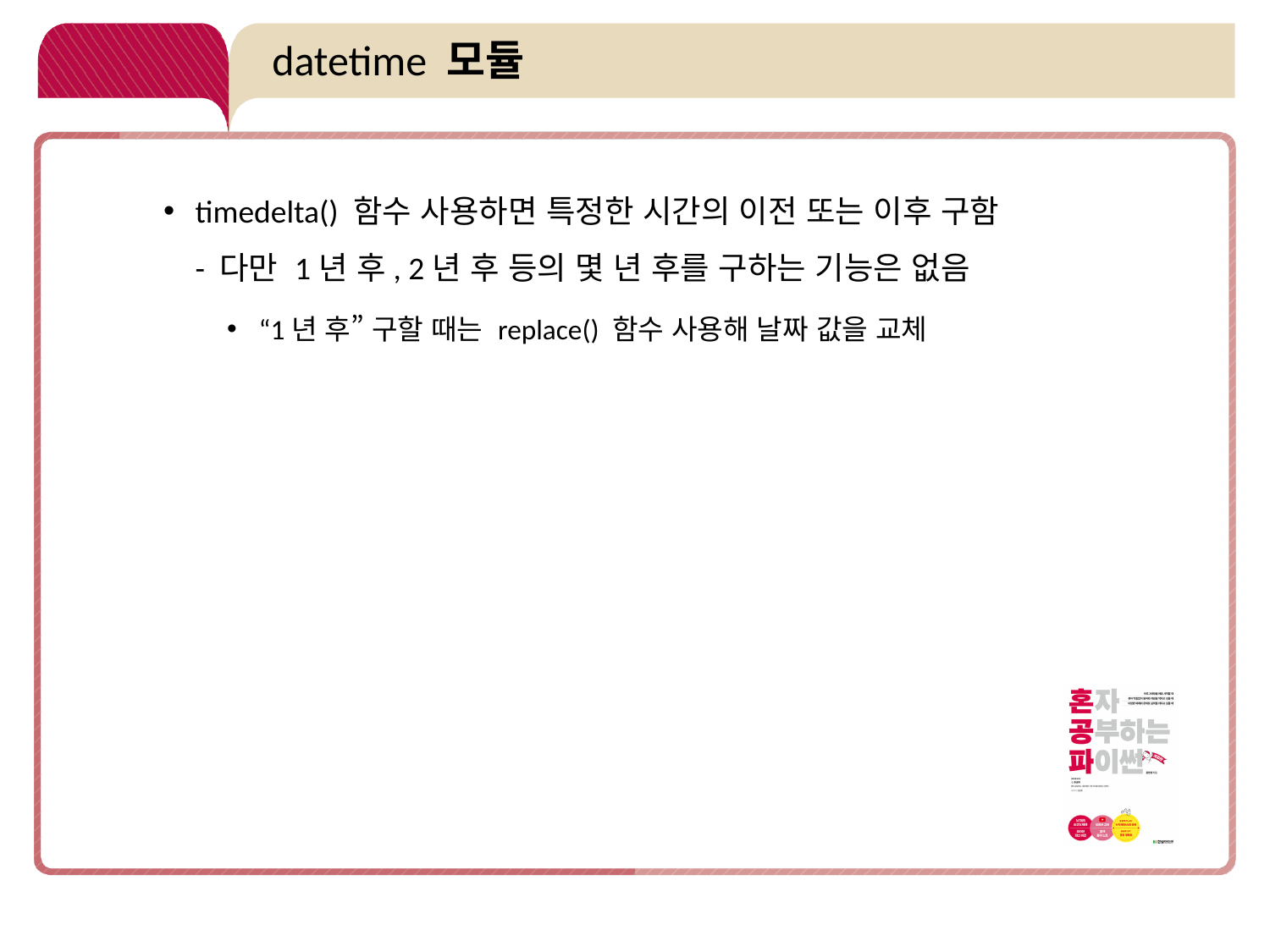

# datetime 모듈
timedelta() 함수 사용하면 특정한 시간의 이전 또는 이후 구함
- 다만 1년 후, 2년 후 등의 몇 년 후를 구하는 기능은 없음
“1년 후” 구할 때는 replace() 함수 사용해 날짜 값을 교체